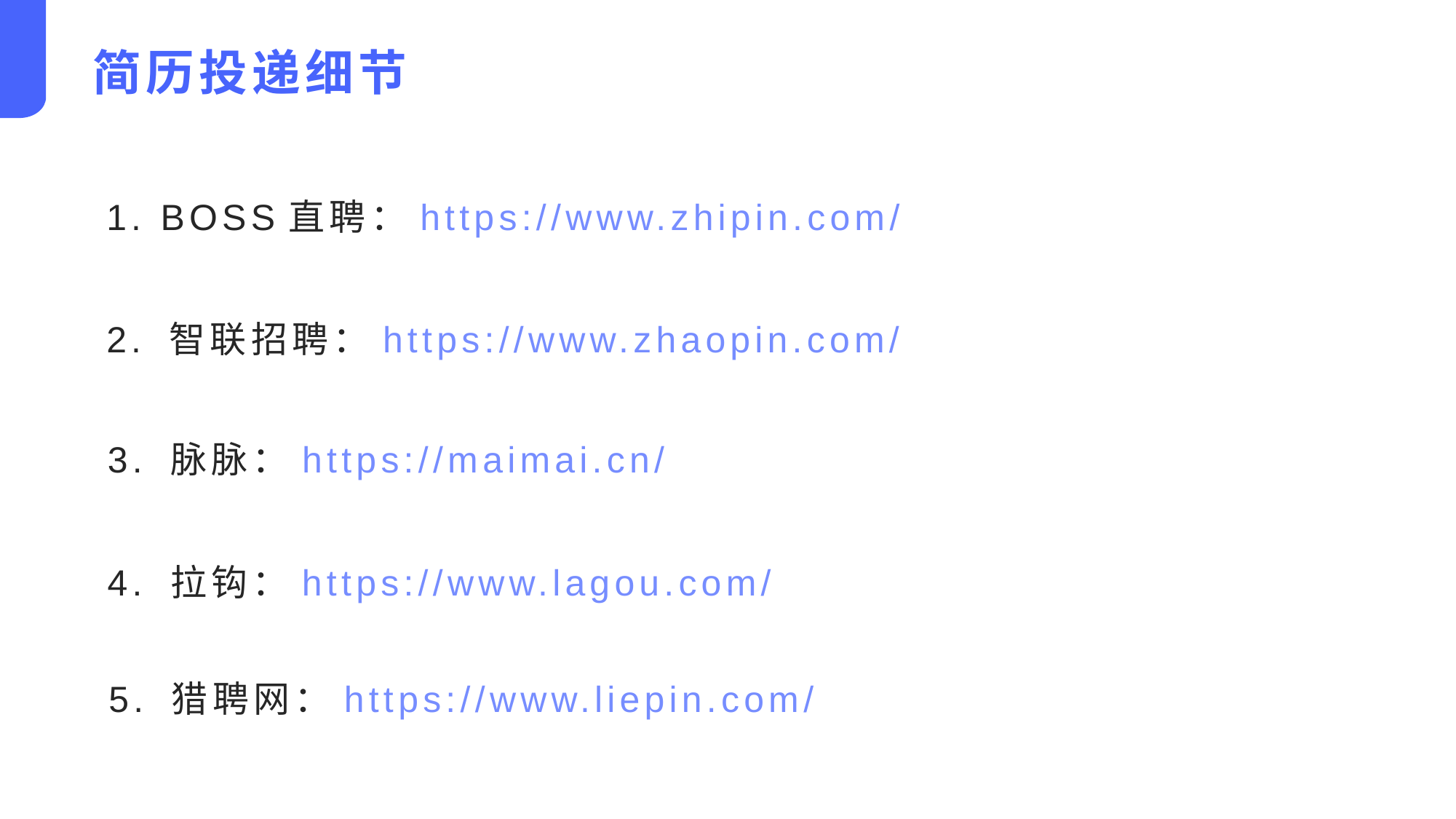

简历投递细节
1. BOSS直聘：https://www.zhipin.com/
2. 智联招聘：https://www.zhaopin.com/
3. 脉脉：https://maimai.cn/
4. 拉钩：https://www.lagou.com/
5. 猎聘网：https://www.liepin.com/